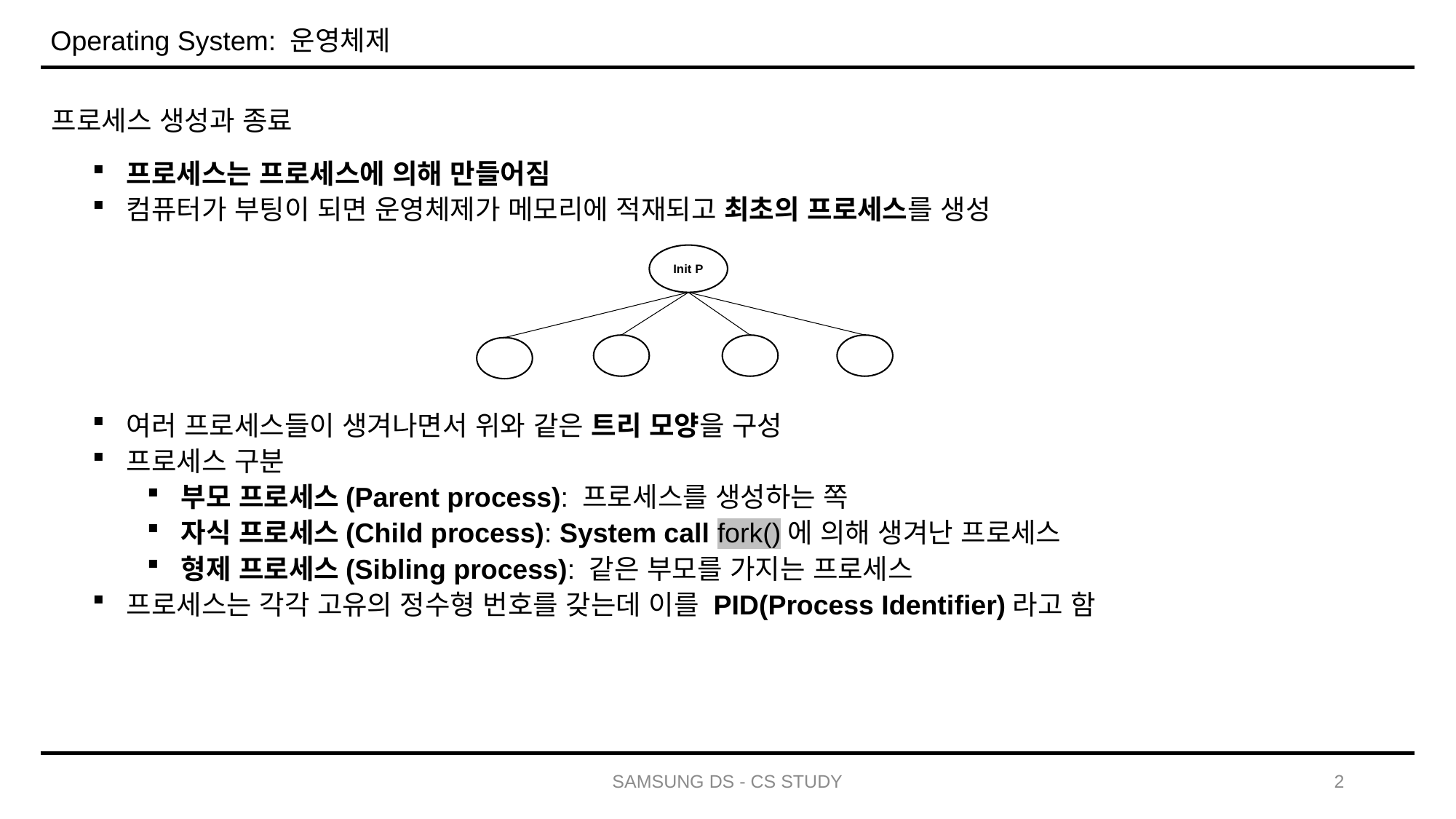

Operating System: 운영체제
프로세스 생성과 종료
프로세스는 프로세스에 의해 만들어짐
컴퓨터가 부팅이 되면 운영체제가 메모리에 적재되고 최초의 프로세스를 생성
Init P

여러 프로세스들이 생겨나면서 위와 같은 트리 모양을 구성
프로세스 구분
부모 프로세스(Parent process): 프로세스를 생성하는 쪽
자식 프로세스(Child process): System call fork()에 의해 생겨난 프로세스
형제 프로세스(Sibling process): 같은 부모를 가지는 프로세스
프로세스는 각각 고유의 정수형 번호를 갖는데 이를 PID(Process Identifier)라고 함
SAMSUNG DS - CS STUDY
2